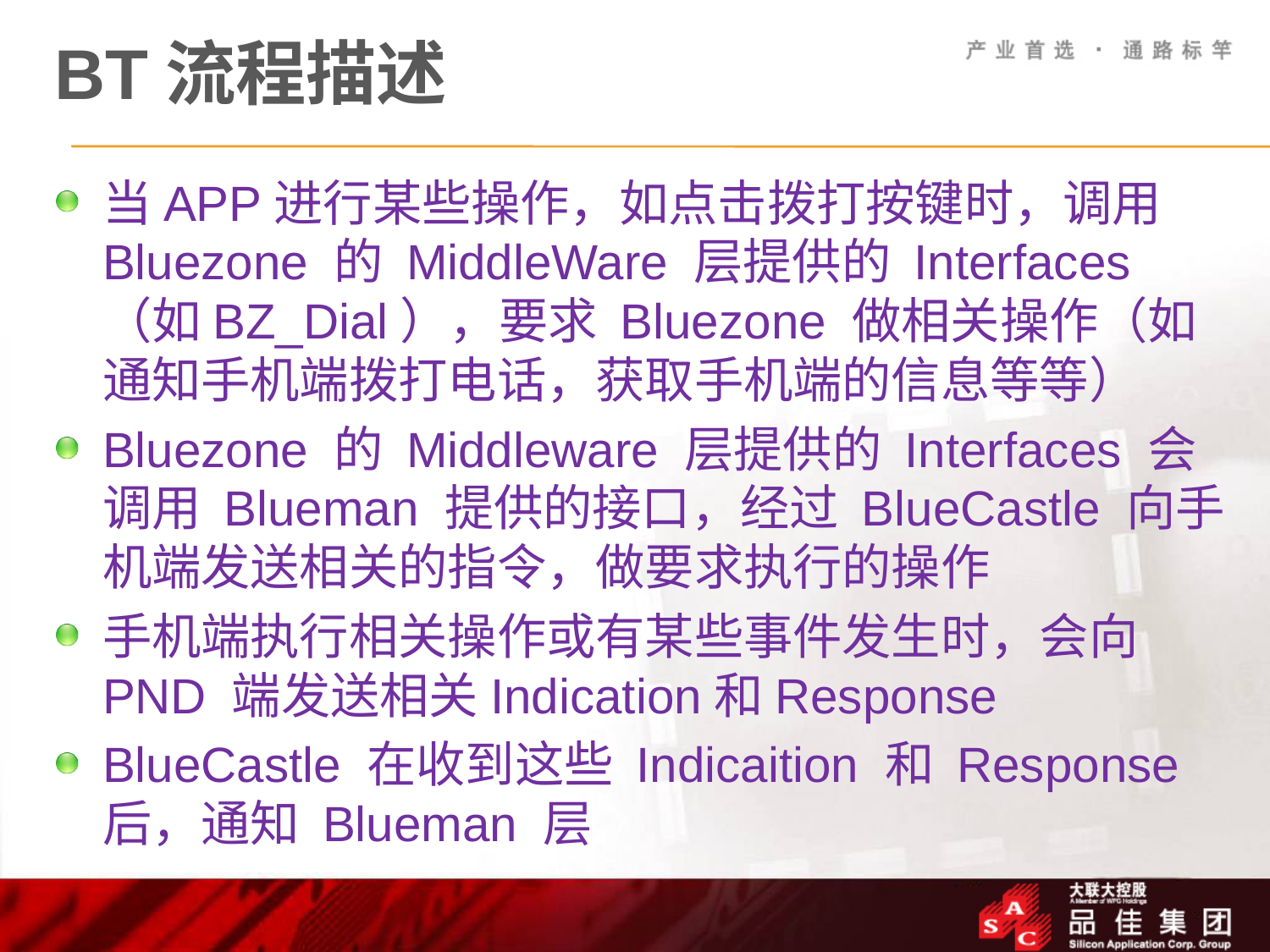

# BT流程描述
当APP进行某些操作，如点击拨打按键时，调用 Bluezone 的 MiddleWare 层提供的 Interfaces（如BZ_Dial），要求 Bluezone 做相关操作（如通知手机端拨打电话，获取手机端的信息等等）
Bluezone 的 Middleware 层提供的 Interfaces 会调用 Blueman 提供的接口，经过 BlueCastle 向手机端发送相关的指令，做要求执行的操作
手机端执行相关操作或有某些事件发生时，会向  PND 端发送相关Indication和Response
BlueCastle 在收到这些 Indicaition 和 Response 后，通知 Blueman 层